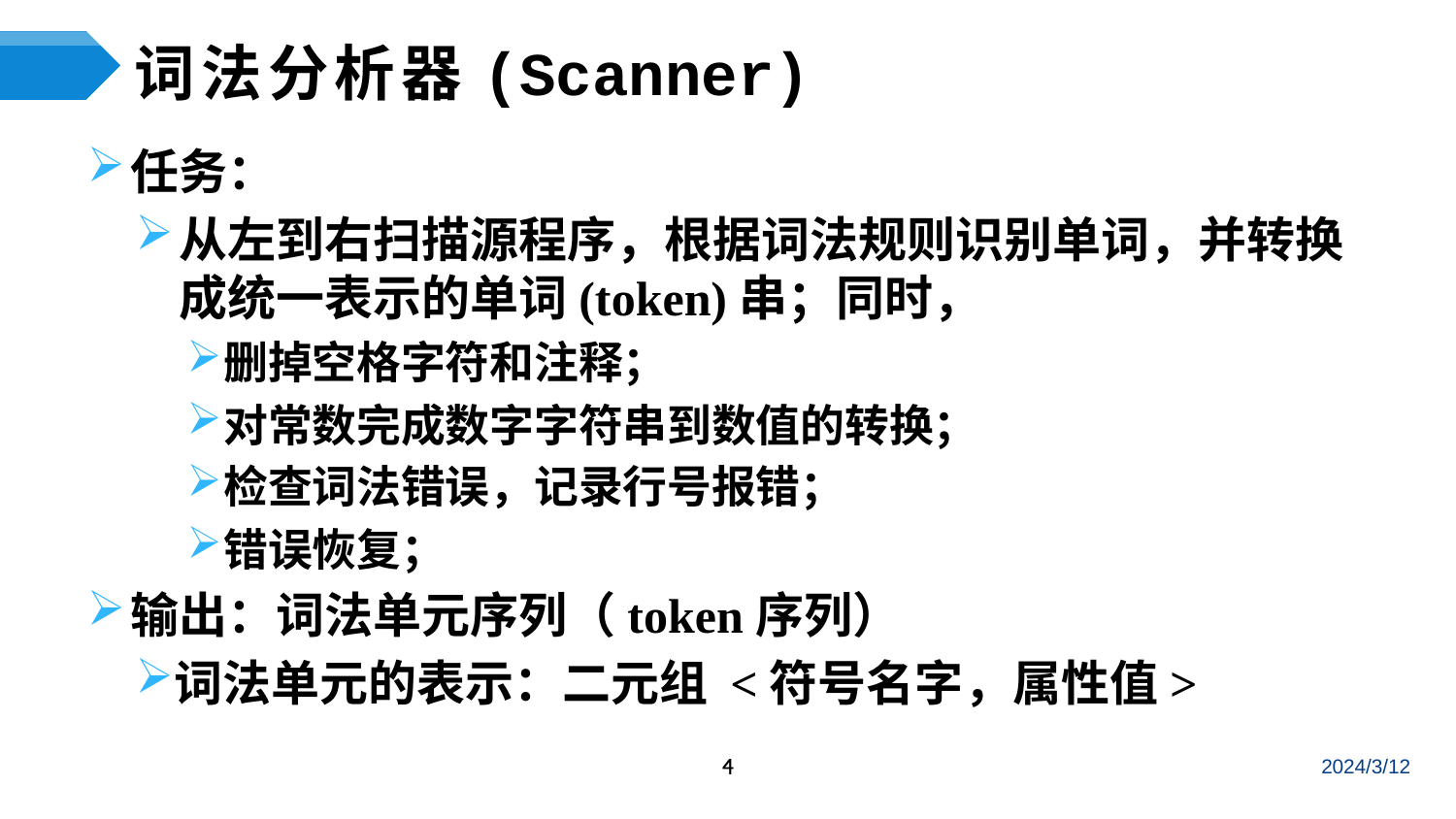

# 词法分析器(Scanner)
任务：
从左到右扫描源程序，根据词法规则识别单词，并转换成统一表示的单词(token)串；同时，
删掉空格字符和注释；
对常数完成数字字符串到数值的转换；
检查词法错误，记录行号报错；
错误恢复；
输出：词法单元序列（token序列）
词法单元的表示：二元组 <符号名字，属性值>
4
2024/3/12